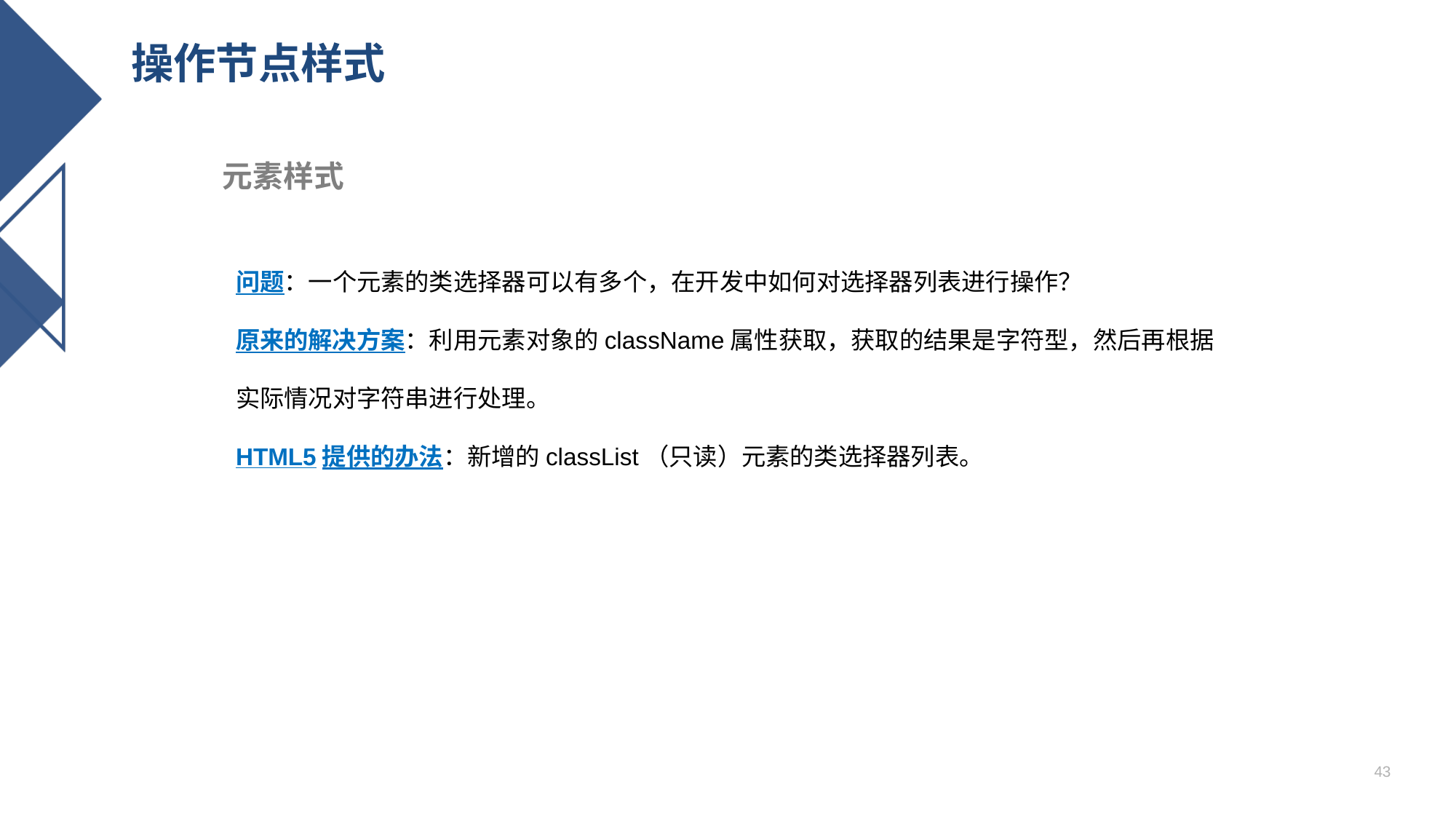

# 操作节点样式
元素样式
问题：一个元素的类选择器可以有多个，在开发中如何对选择器列表进行操作？
原来的解决方案：利用元素对象的className属性获取，获取的结果是字符型，然后再根据实际情况对字符串进行处理。
HTML5提供的办法：新增的classList（只读）元素的类选择器列表。
43